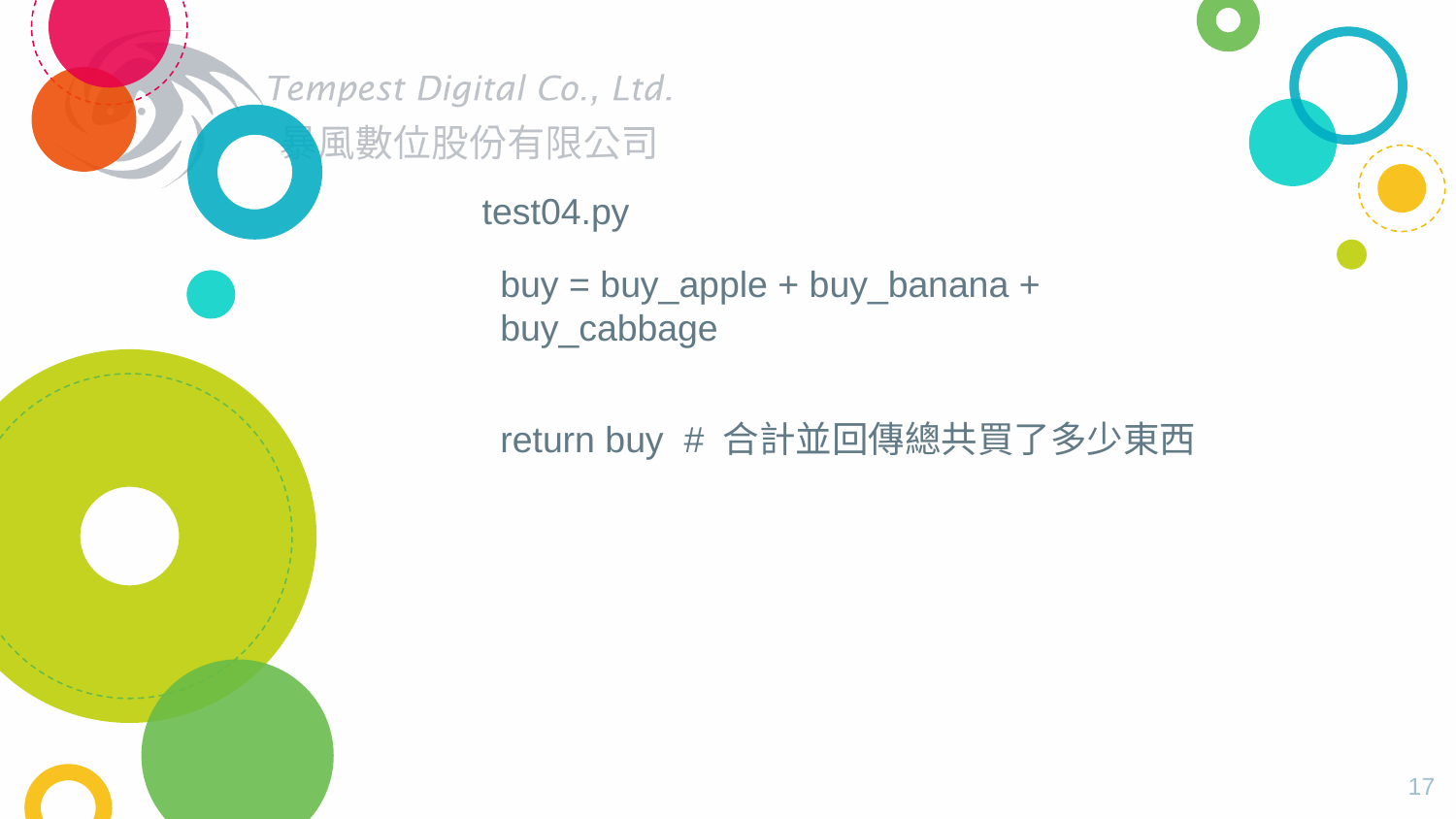

# test04.py
buy = buy_apple + buy_banana + 	buy_cabbage

return buy  # 合計並回傳總共買了多少東西
17